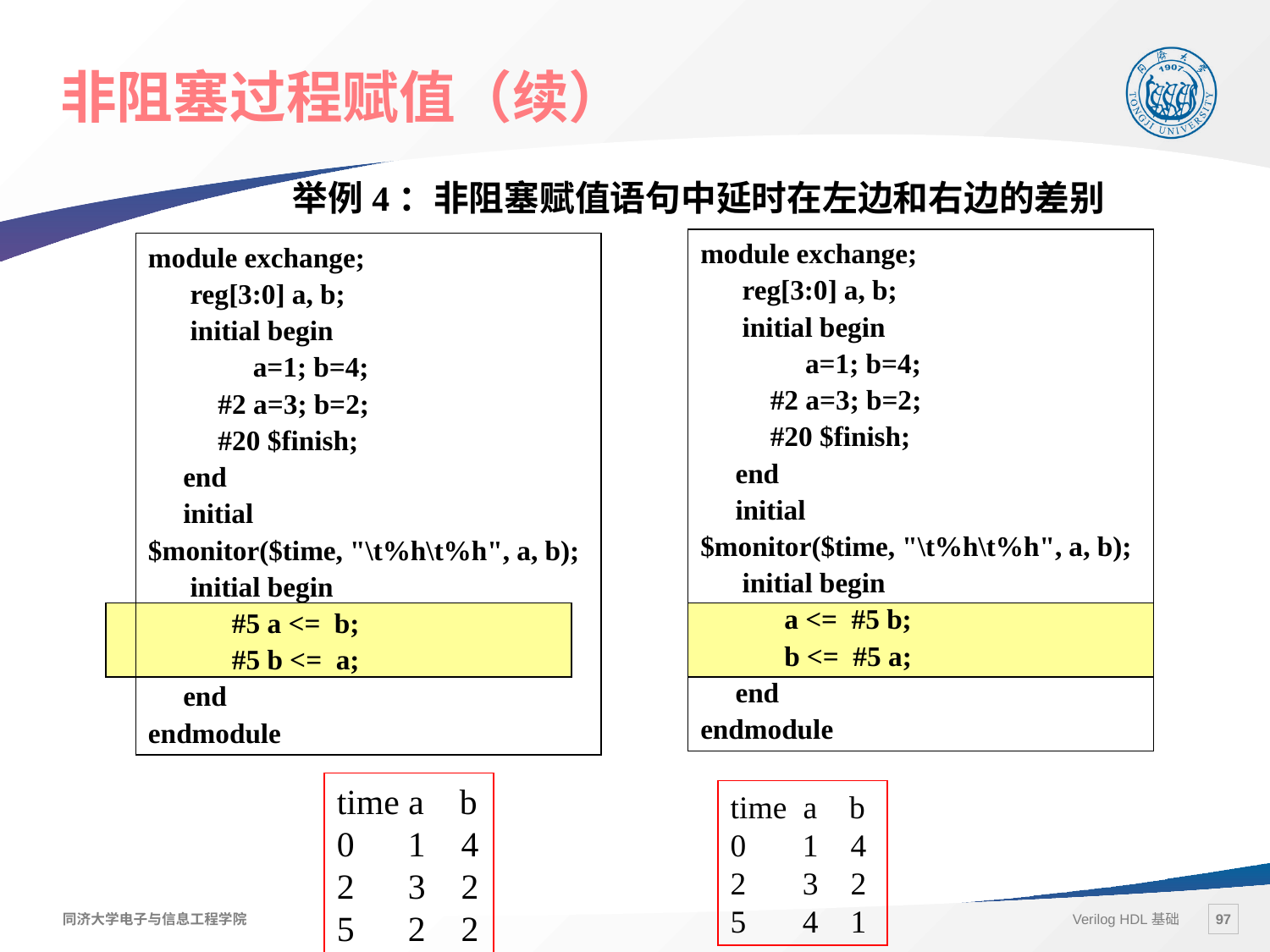

# 非阻塞过程赋值（续）
举例4：非阻塞赋值语句中延时在左边和右边的差别
module exchange;
      reg[3:0] a, b;
      initial begin
               a=1; b=4;
          #2 a=3; b=2;
          #20 $finish;
     end
     initial
$monitor($time, "\t%h\t%h", a, b);
      initial begin
            a <=  #5 b;
            b <=  #5 a;
     end
endmodule
module exchange;
      reg[3:0] a, b;
      initial begin
               a=1; b=4;
          #2 a=3; b=2;
          #20 $finish;
     end
     initial
$monitor($time, "\t%h\t%h", a, b);
      initial begin
            #5 a <=  b;
            #5 b <=  a;
     end
endmodule

time a    b
0      1    4
2      3    2
5      2    2
time  a    b
0       1    4
2       3    2
5       4    1